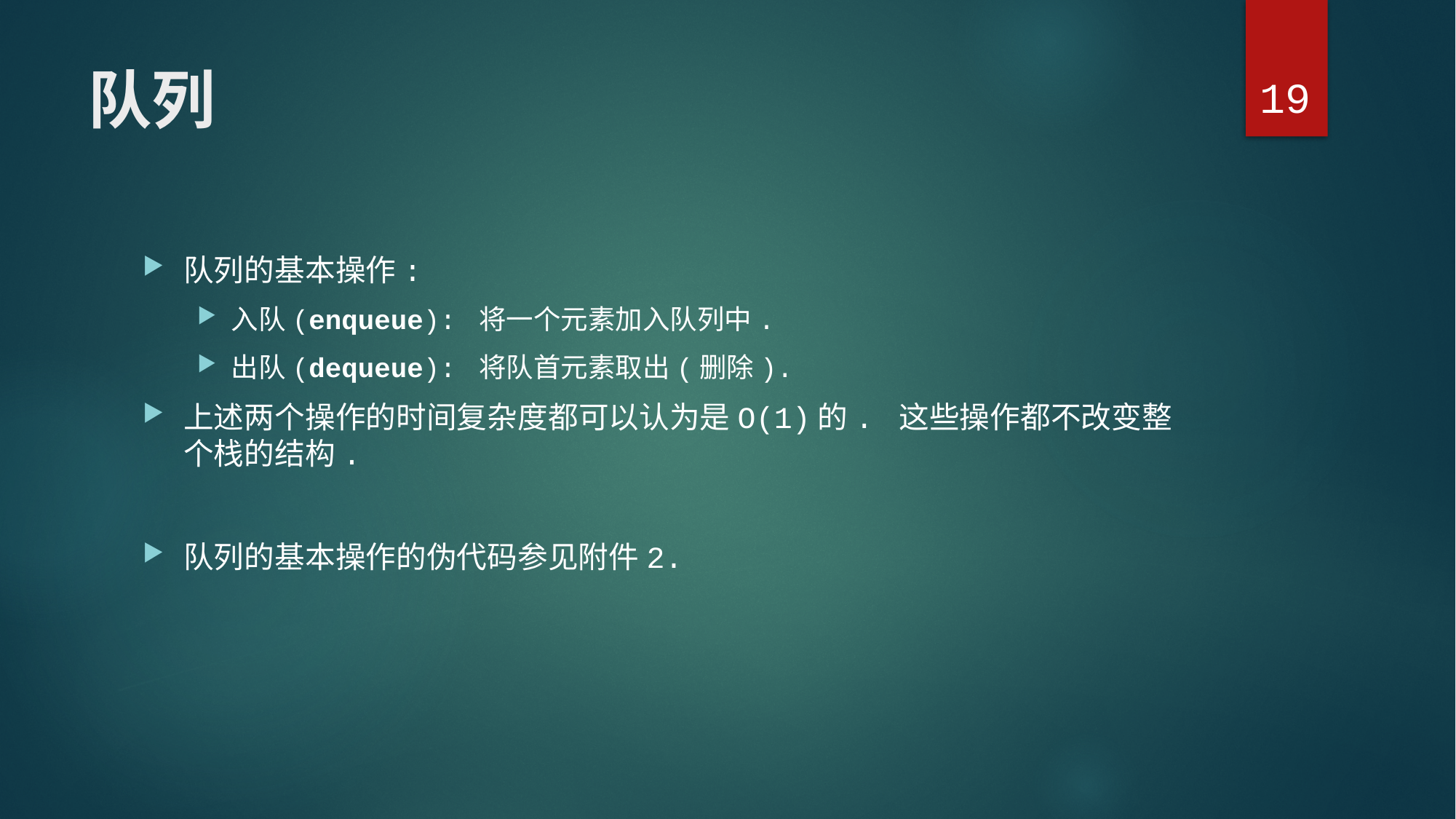

19
# 队列
队列的基本操作:
入队(enqueue): 将一个元素加入队列中.
出队(dequeue): 将队首元素取出(删除).
上述两个操作的时间复杂度都可以认为是O(1)的. 这些操作都不改变整个栈的结构.

队列的基本操作的伪代码参见附件2.